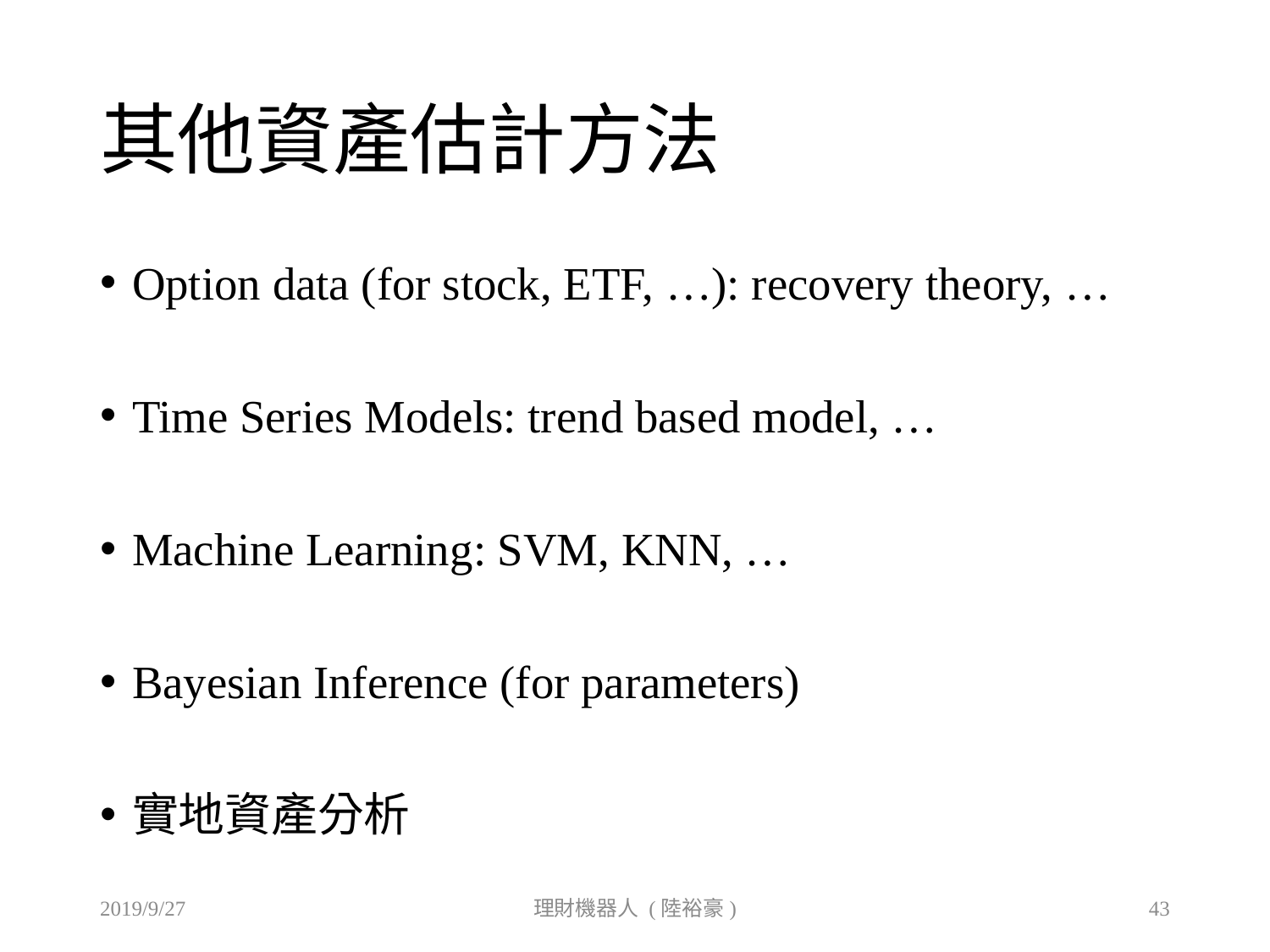

# 其他資產估計方法
Option data (for stock, ETF, …): recovery theory, …

Time Series Models: trend based model, …

Machine Learning: SVM, KNN, …

Bayesian Inference (for parameters)

實地資產分析
2019/9/27
理財機器人 (陸裕豪)
43